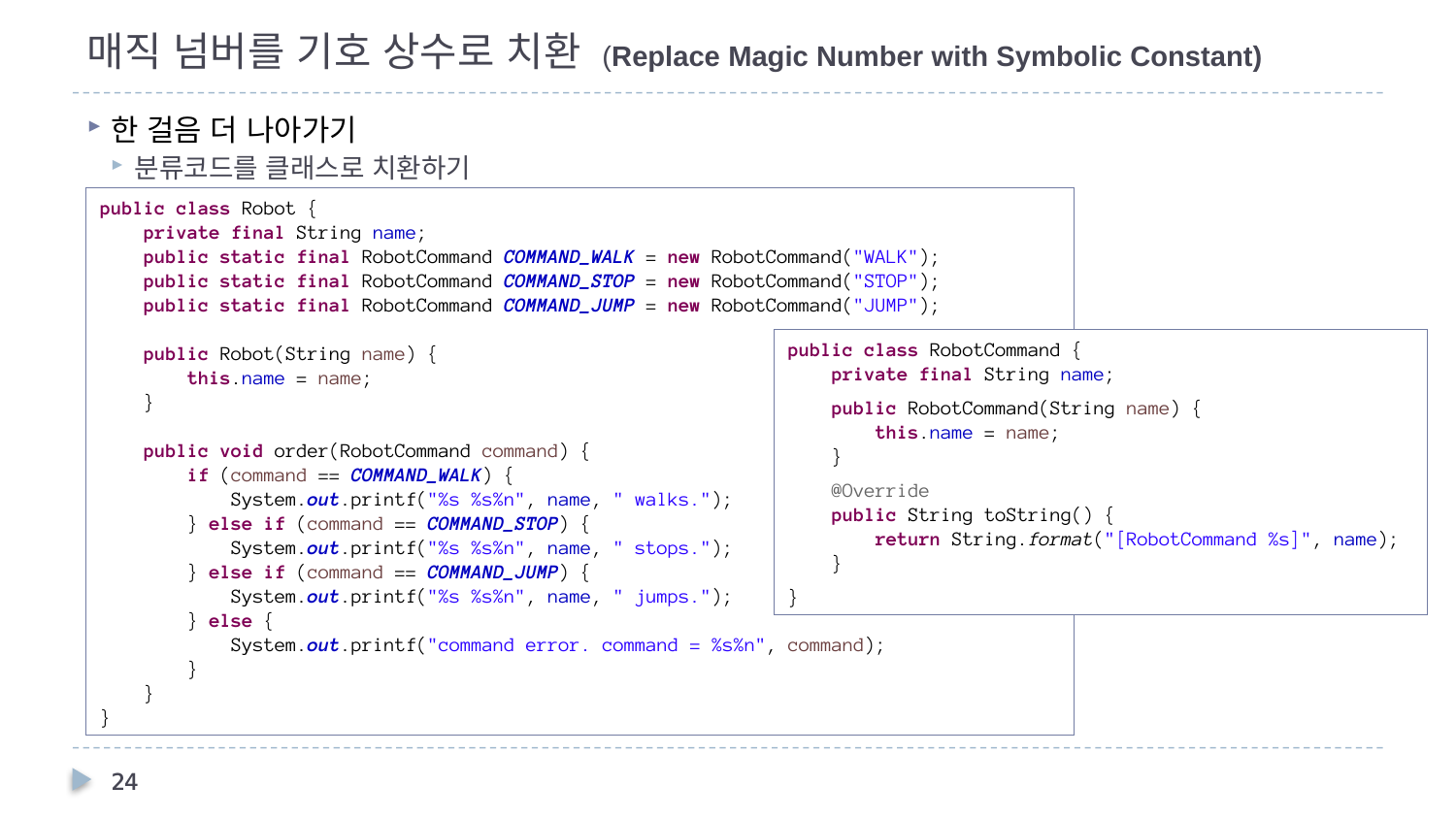

# 매직 넘버를 기호 상수로 치환 (Replace Magic Number with Symbolic Constant)
한 걸음 더 나아가기
분류코드를 클래스로 치환하기
public class Robot {
    private final String name;
    public static final RobotCommand COMMAND_WALK = new RobotCommand("WALK");
    public static final RobotCommand COMMAND_STOP = new RobotCommand("STOP");
    public static final RobotCommand COMMAND_JUMP = new RobotCommand("JUMP");

    public Robot(String name) {
        this.name = name;
    }

    public void order(RobotCommand command) {
        if (command == COMMAND_WALK) {
            System.out.printf("%s %s%n", name, " walks.");
        } else if (command == COMMAND_STOP) {
            System.out.printf("%s %s%n", name, " stops.");
        } else if (command == COMMAND_JUMP) {
            System.out.printf("%s %s%n", name, " jumps.");
        } else {
            System.out.printf("command error. command = %s%n", command);
        }
    }
}
public class RobotCommand {
    private final String name;

    public RobotCommand(String name) {
        this.name = name;
    }

    @Override
    public String toString() {
        return String.format("[RobotCommand %s]", name);
    }

}
24